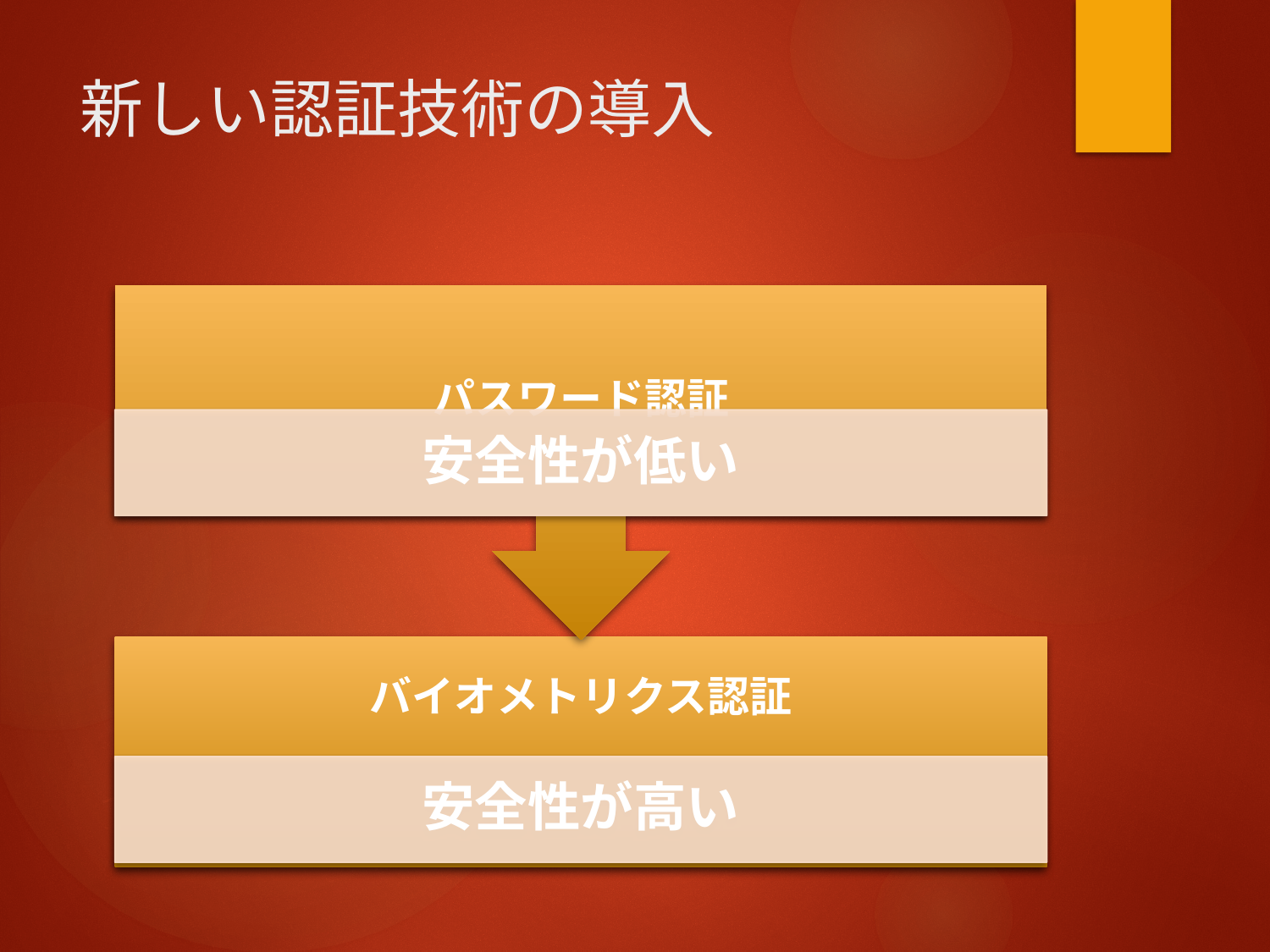

# 新しい認証技術の導入
バイオメトリクス認証
安全性が高い
パスワード認証
安全性が低い